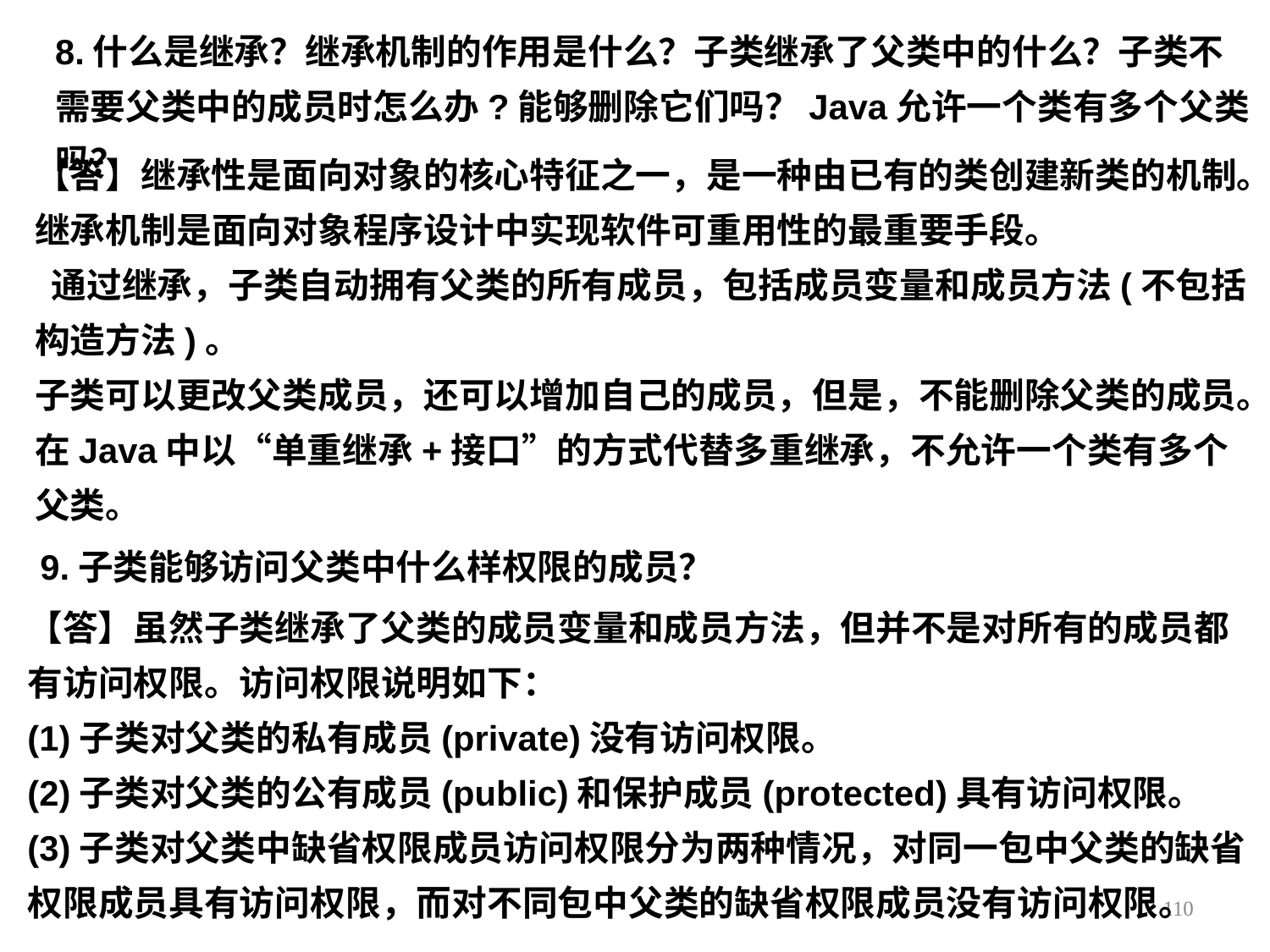

8.什么是继承？继承机制的作用是什么？子类继承了父类中的什么？子类不需要父类中的成员时怎么办?能够删除它们吗？Java允许一个类有多个父类吗？
【答】继承性是面向对象的核心特征之一，是一种由已有的类创建新类的机制。继承机制是面向对象程序设计中实现软件可重用性的最重要手段。
 通过继承，子类自动拥有父类的所有成员，包括成员变量和成员方法(不包括构造方法)。
子类可以更改父类成员，还可以增加自己的成员，但是，不能删除父类的成员。
在Java中以“单重继承+接口”的方式代替多重继承，不允许一个类有多个父类。
9.子类能够访问父类中什么样权限的成员？
【答】虽然子类继承了父类的成员变量和成员方法，但并不是对所有的成员都有访问权限。访问权限说明如下：
(1)子类对父类的私有成员(private)没有访问权限。
(2)子类对父类的公有成员(public)和保护成员(protected)具有访问权限。
(3)子类对父类中缺省权限成员访问权限分为两种情况，对同一包中父类的缺省权限成员具有访问权限，而对不同包中父类的缺省权限成员没有访问权限。
110